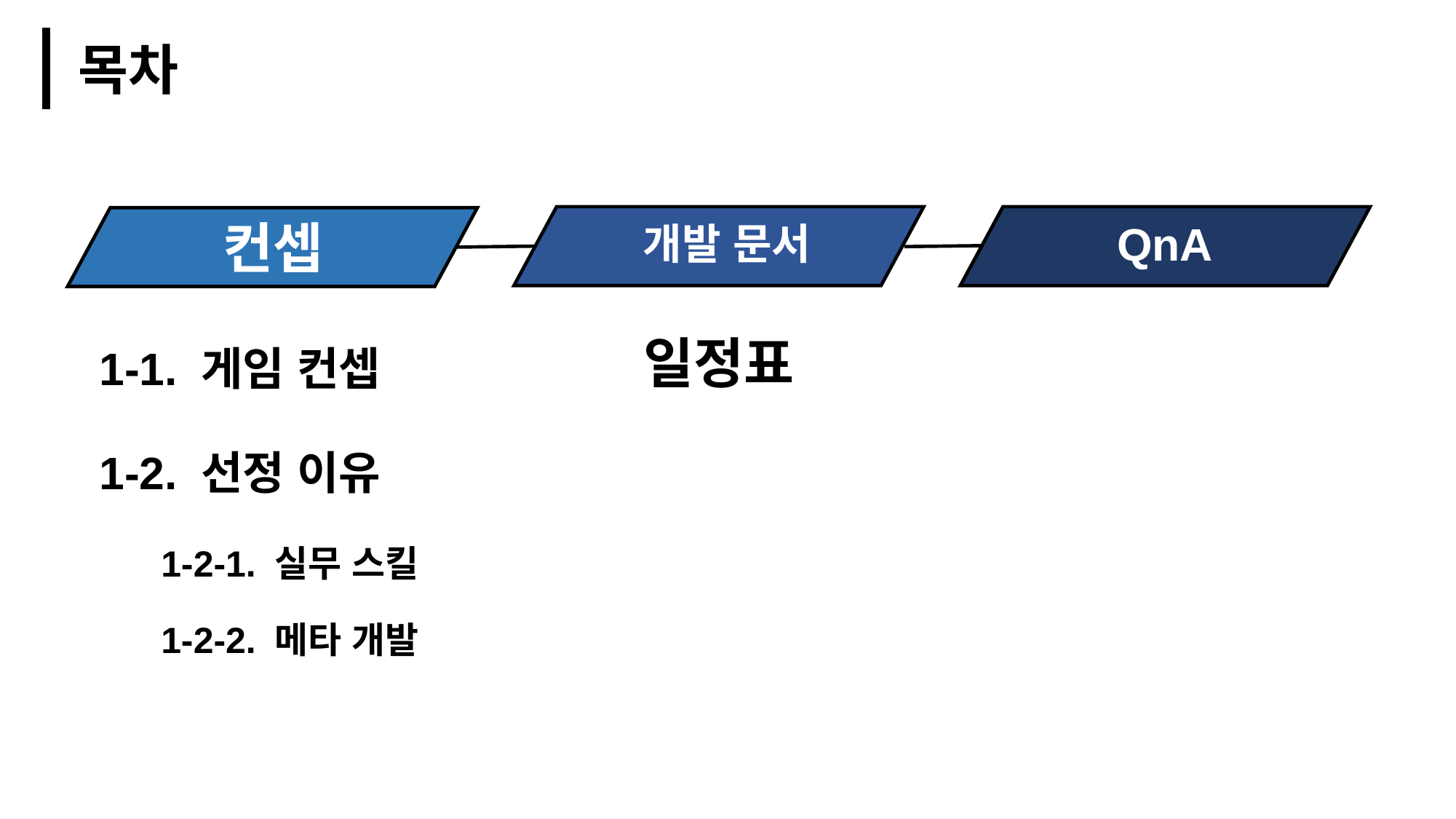

목차

컨셉
QnA
개발 문서
일정표
1-1. 게임 컨셉
1-2. 선정 이유
1-2-1. 실무 스킬
1-2-2. 메타 개발